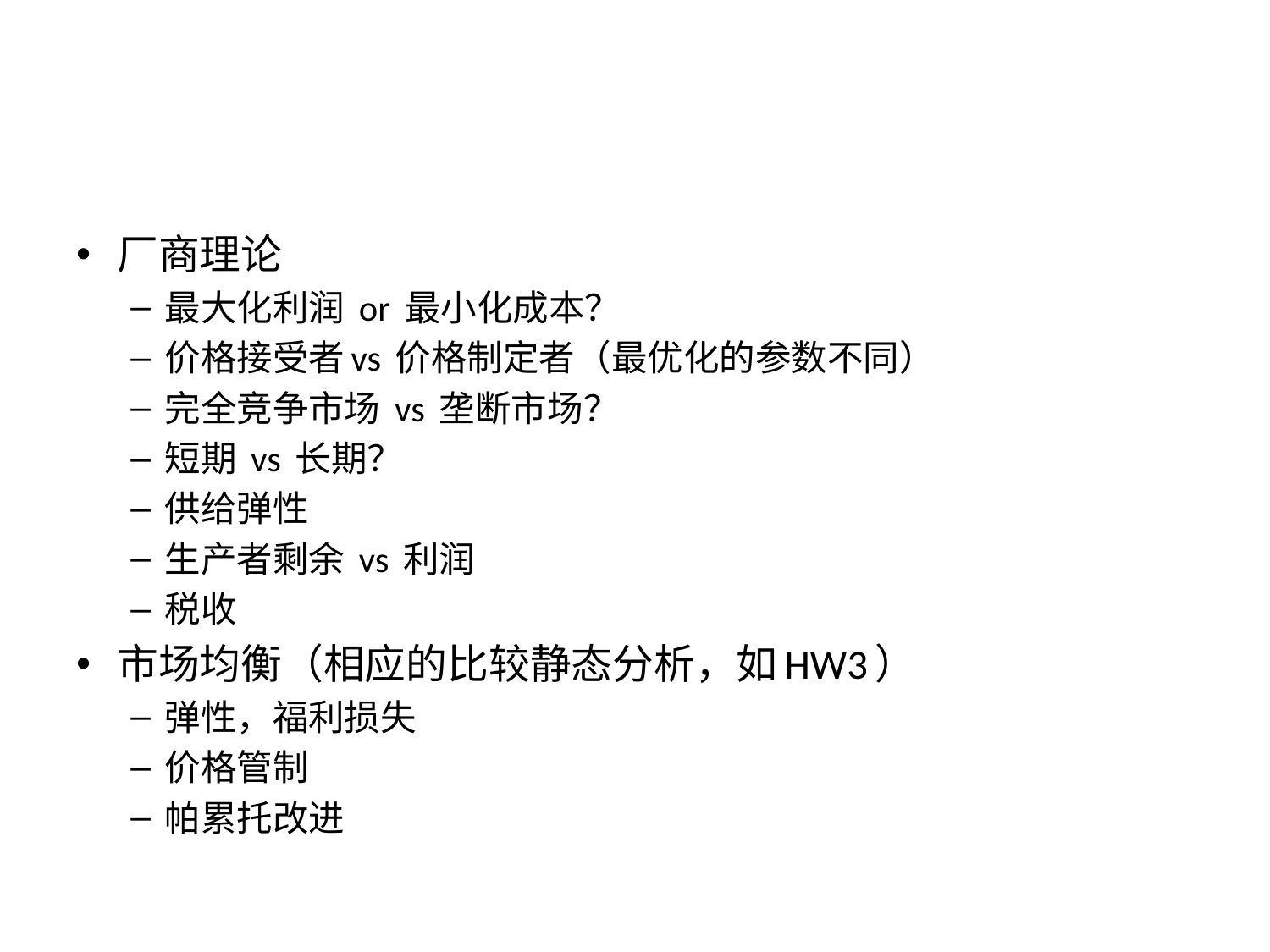

#
厂商理论
最大化利润 or 最小化成本？
价格接受者vs 价格制定者（最优化的参数不同）
完全竞争市场 vs 垄断市场？
短期 vs 长期？
供给弹性
生产者剩余 vs 利润
税收
市场均衡（相应的比较静态分析，如HW3）
弹性，福利损失
价格管制
帕累托改进